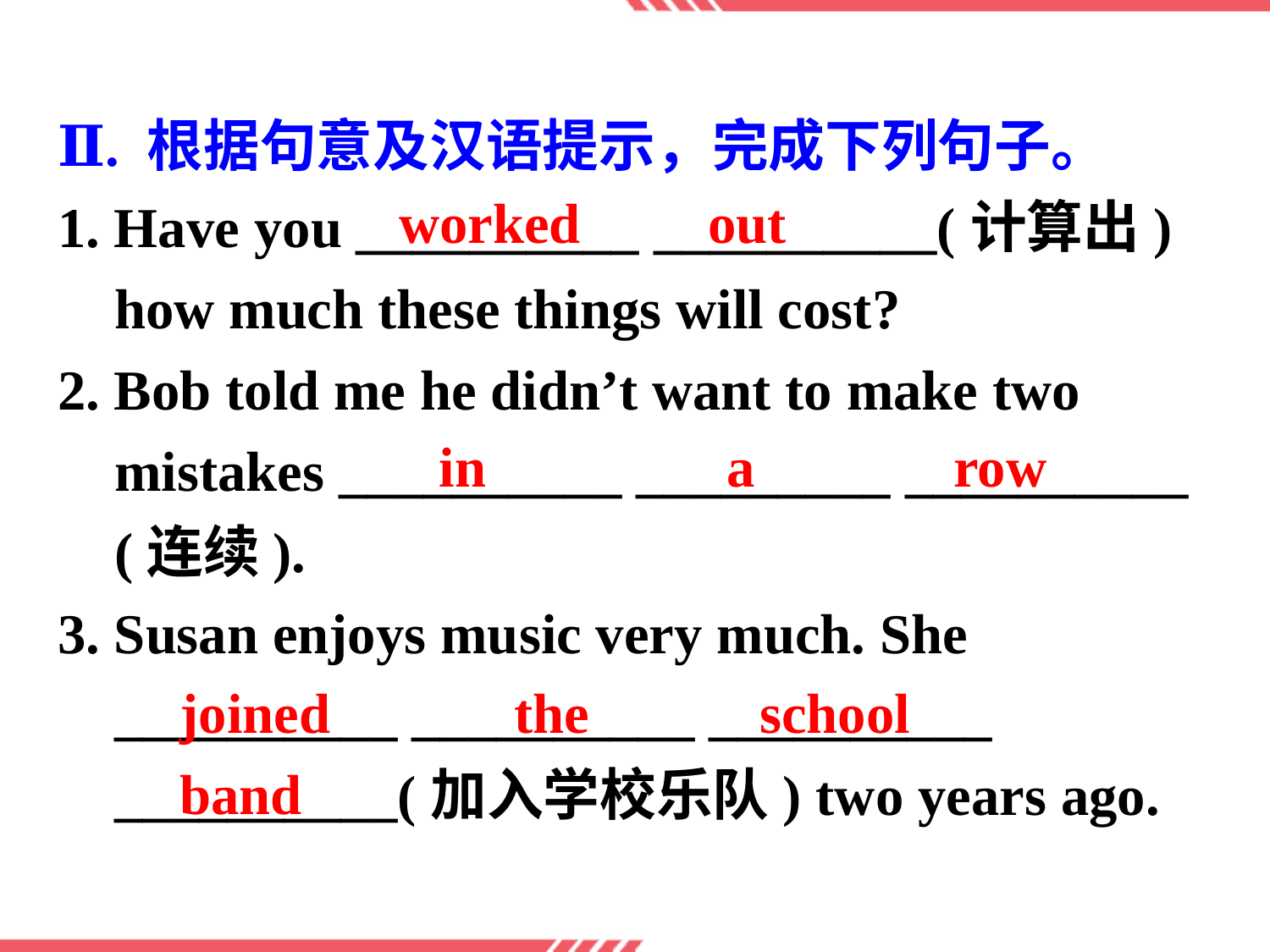

Ⅱ. 根据句意及汉语提示，完成下列句子。
1. Have you __________ __________(计算出)
    how much these things will cost?
2. Bob told me he didn’t want to make two
    mistakes __________ _________ __________
    (连续).
3. Susan enjoys music very much. She
    __________ __________ __________
    __________(加入学校乐队) two years ago.
worked         out
in                 a              row
joined             the            school
band